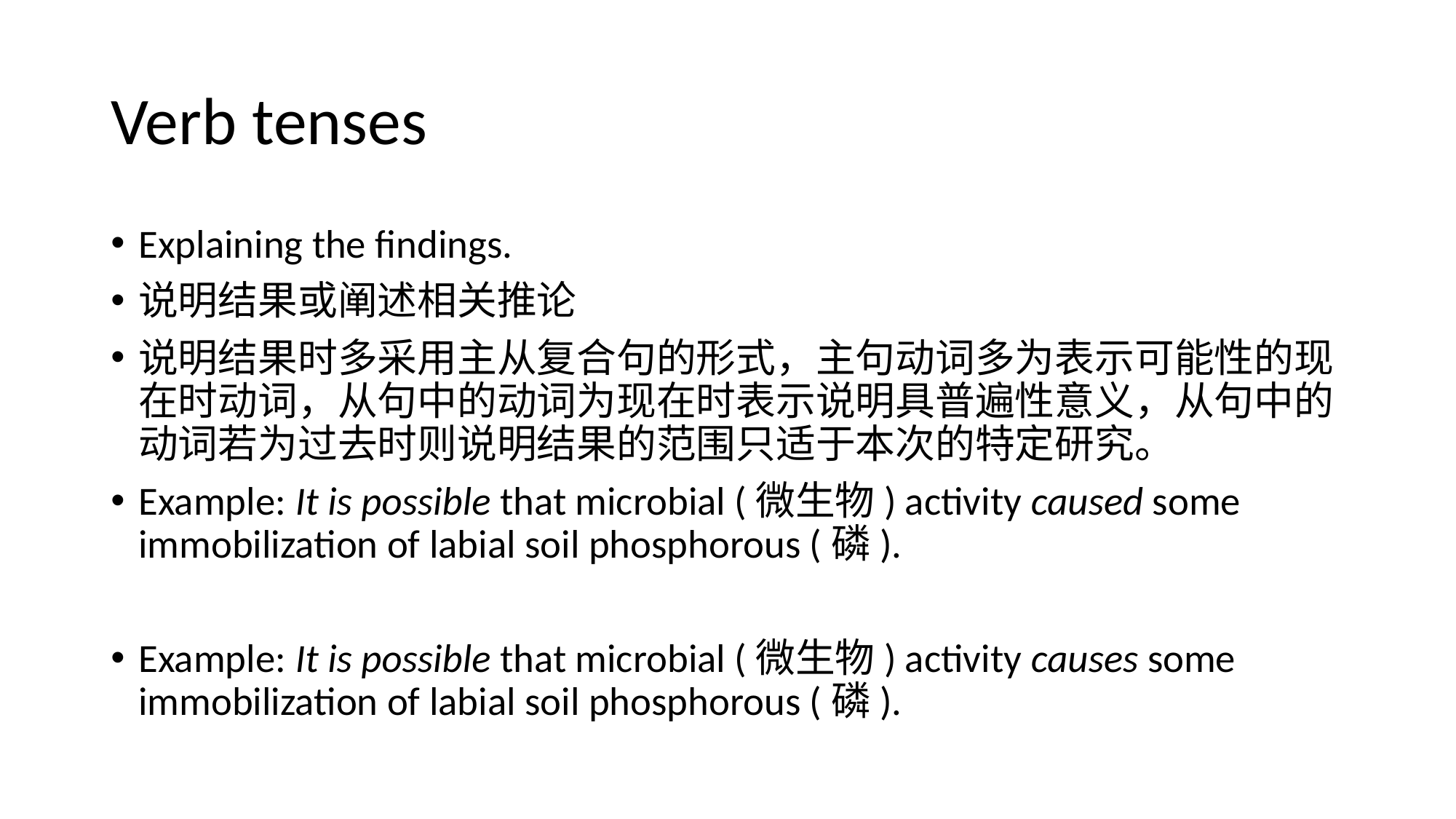

# Verb tenses
Explaining the findings.
说明结果或阐述相关推论
说明结果时多采用主从复合句的形式，主句动词多为表示可能性的现在时动词，从句中的动词为现在时表示说明具普遍性意义，从句中的动词若为过去时则说明结果的范围只适于本次的特定研究。
Example: It is possible that microbial (微生物) activity caused some immobilization of labial soil phosphorous (磷).

Example: It is possible that microbial (微生物) activity causes some immobilization of labial soil phosphorous (磷).